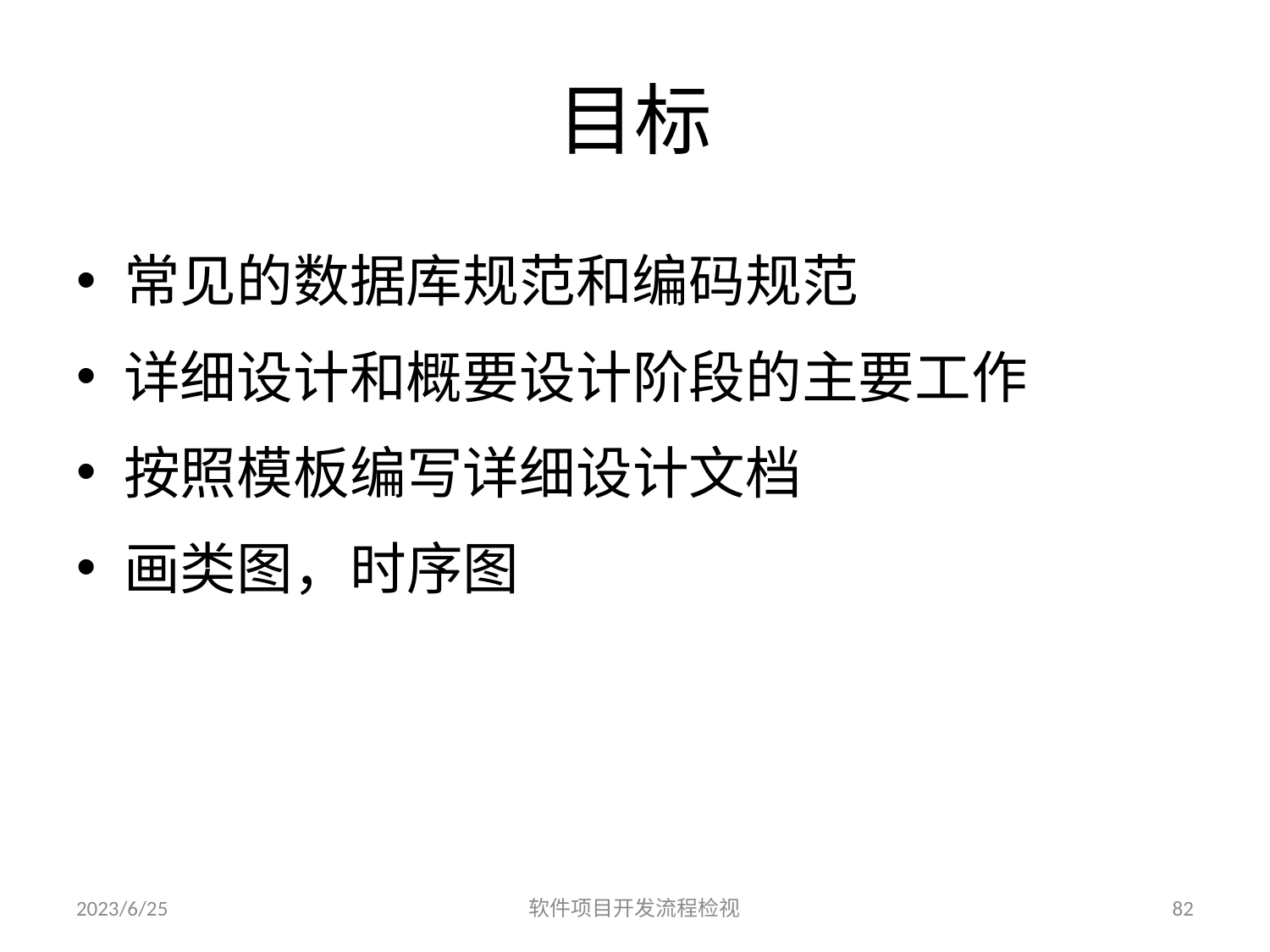

# 目标
常见的数据库规范和编码规范
详细设计和概要设计阶段的主要工作
按照模板编写详细设计文档
画类图，时序图
2023/6/25
软件项目开发流程检视
82